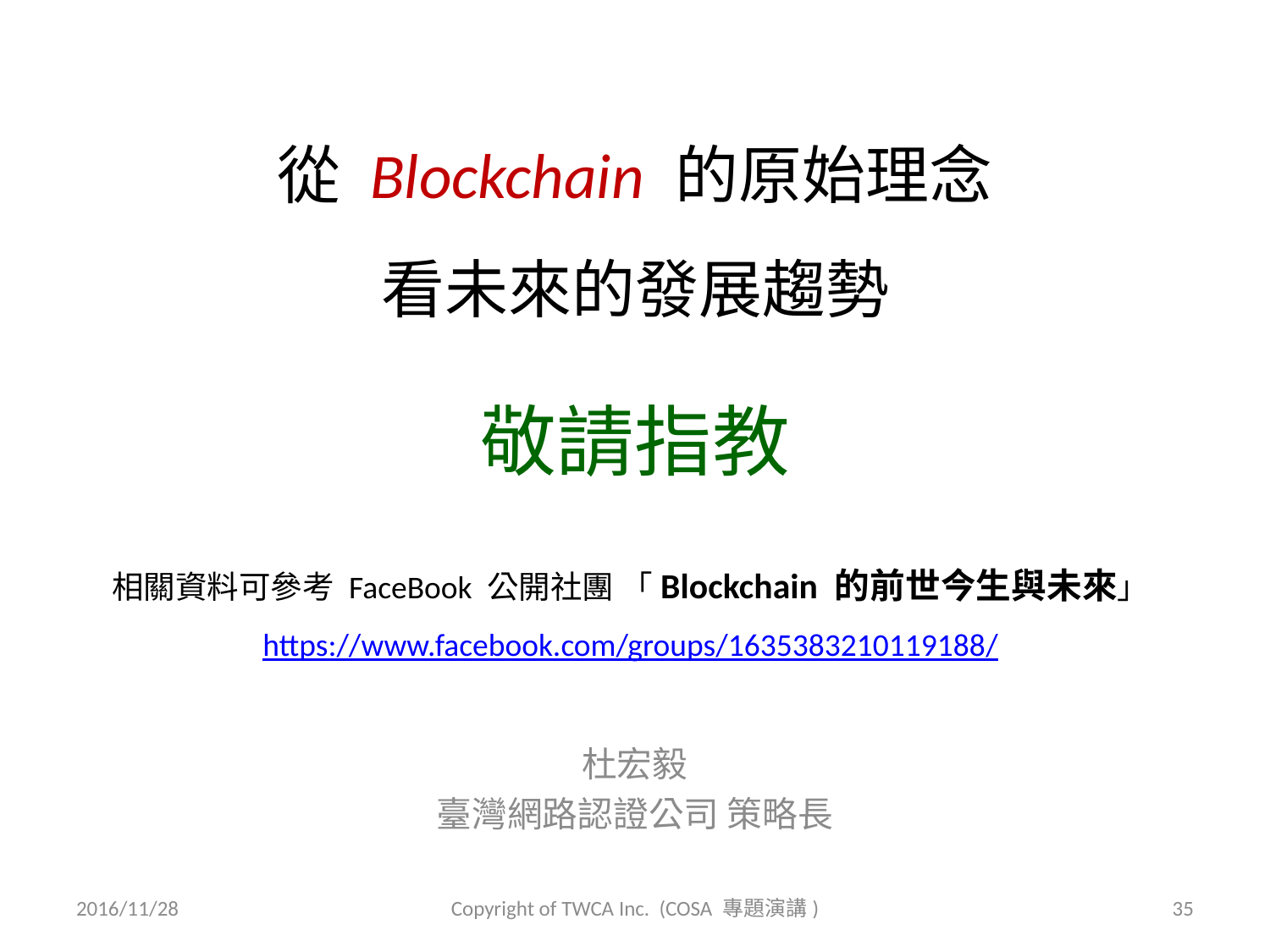

# 從 Blockchain 的原始理念 看未來的發展趨勢
敬請指教
相關資料可參考 FaceBook 公開社團 「Blockchain 的前世今生與未來」
https://www.facebook.com/groups/1635383210119188/
杜宏毅
臺灣網路認證公司 策略長
2016/11/28
Copyright of TWCA Inc.  (COSA 專題演講)
35